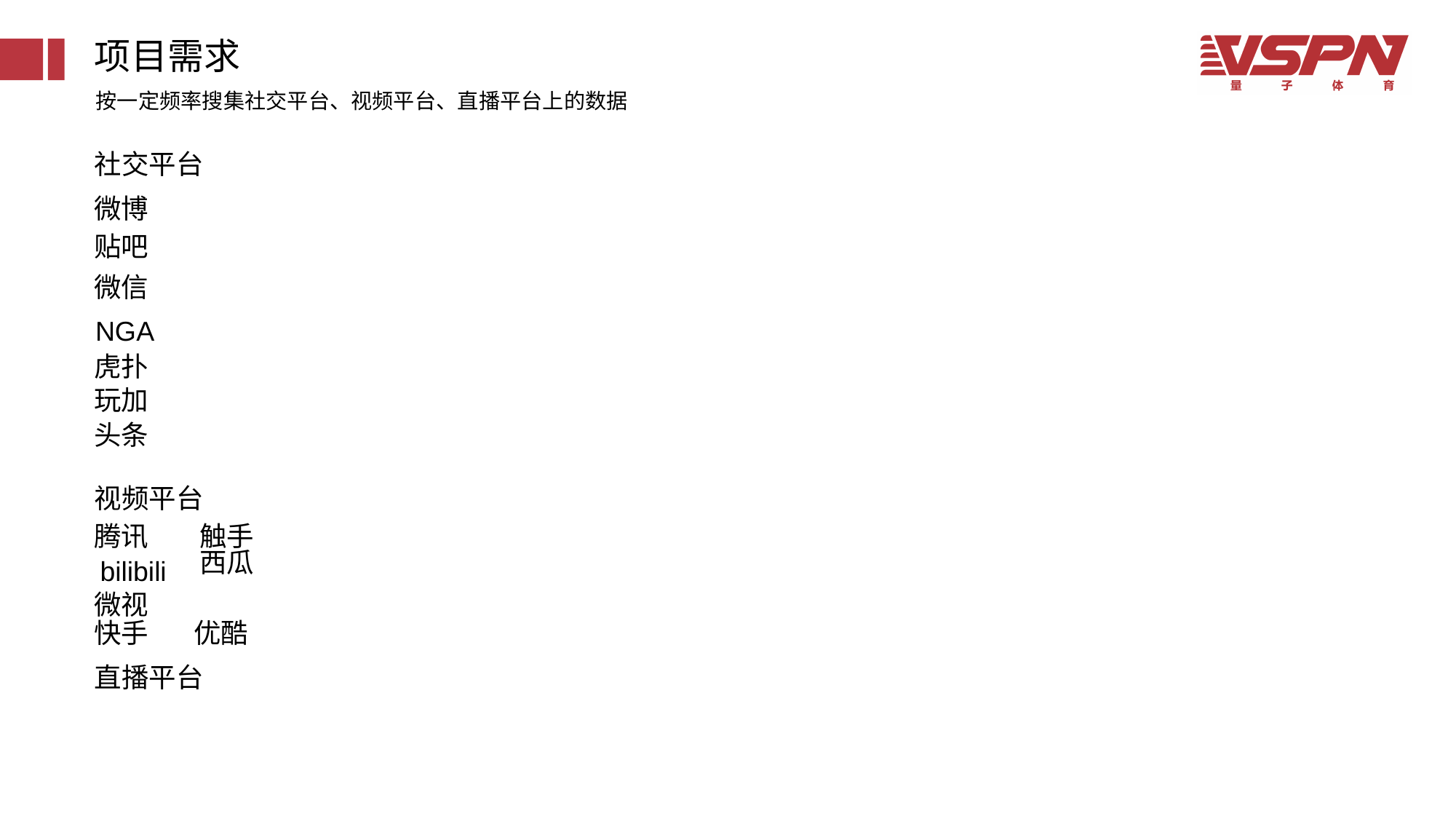

项目需求
按一定频率搜集社交平台、视频平台、直播平台上的数据
社交平台
微博
贴吧
微信
NGA
虎扑
玩加
头条
视频平台
腾讯
触手
西瓜
bilibili
微视
快手
优酷
直播平台